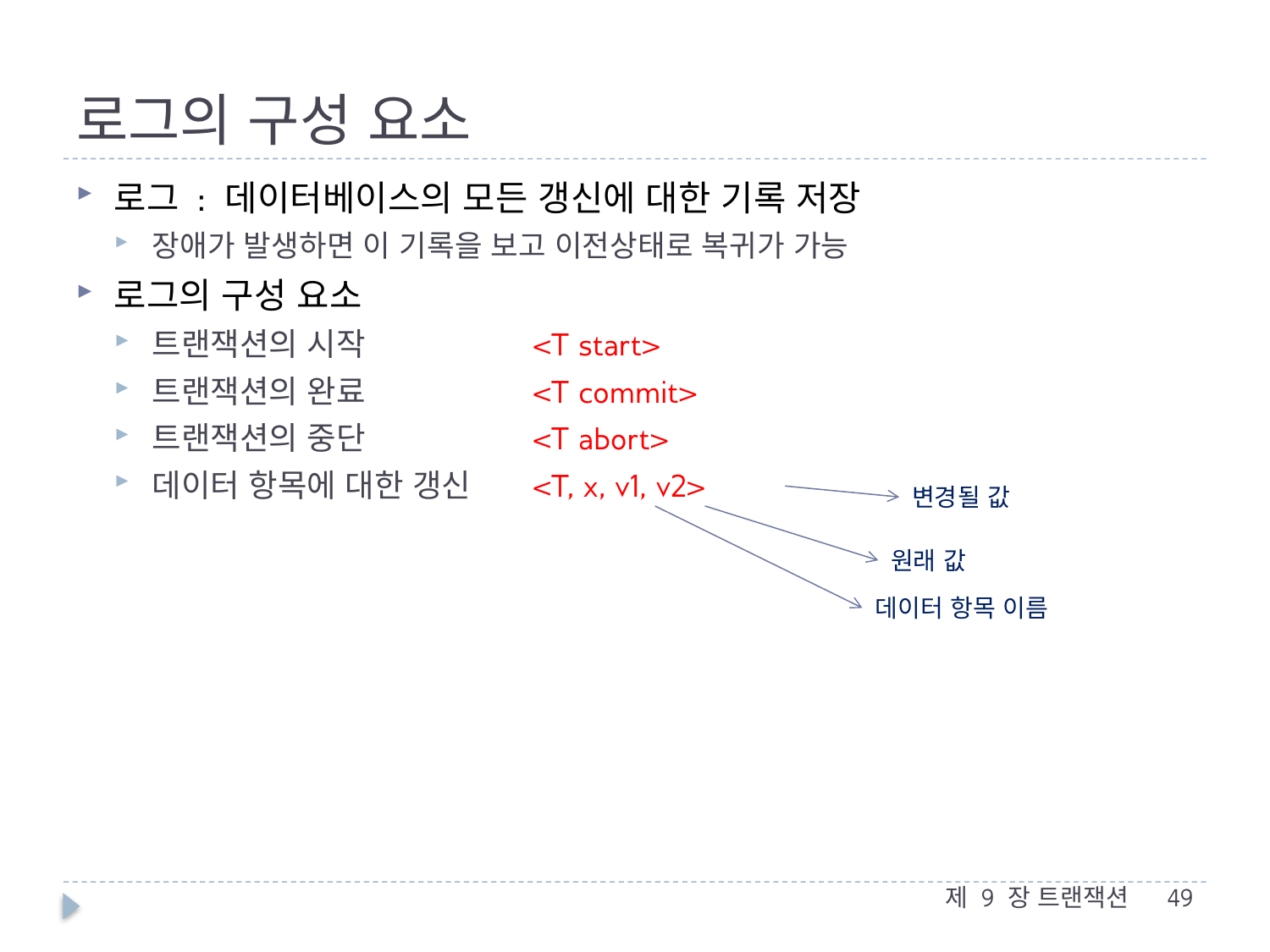

# 로그의 구성 요소
로그 : 데이터베이스의 모든 갱신에 대한 기록 저장
장애가 발생하면 이 기록을 보고 이전상태로 복귀가 가능
로그의 구성 요소
트랜잭션의 시작 		<T start>
트랜잭션의 완료		<T commit>
트랜잭션의 중단		<T abort>
데이터 항목에 대한 갱신	<T, x, v1, v2>
변경될 값
원래 값
데이터 항목 이름
제 9 장 트랜잭션
49